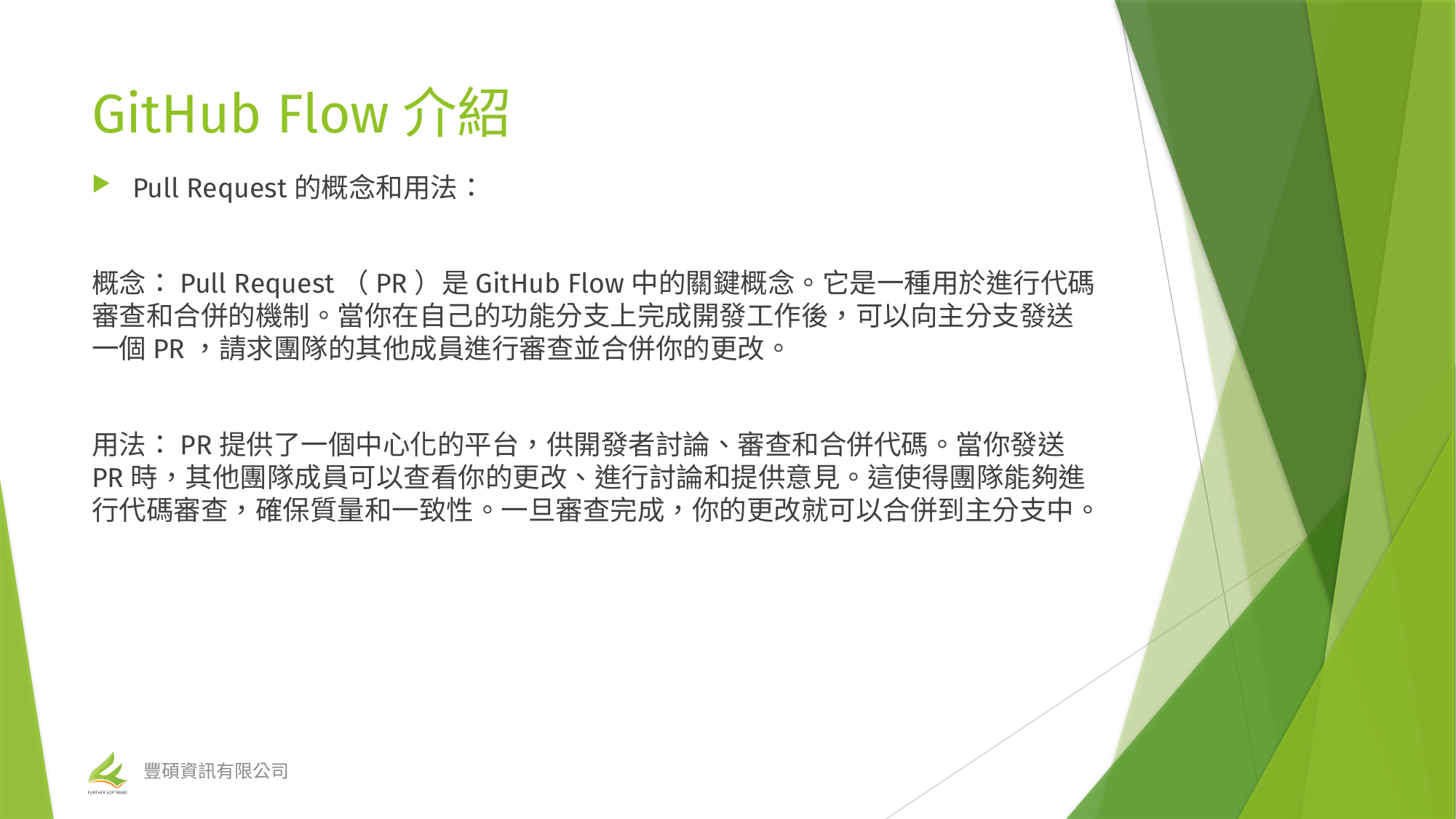

# GitHub Flow介紹
Pull Request的概念和用法：

概念：Pull Request（PR）是GitHub Flow中的關鍵概念。它是一種用於進行代碼審查和合併的機制。當你在自己的功能分支上完成開發工作後，可以向主分支發送一個PR，請求團隊的其他成員進行審查並合併你的更改。

用法：PR提供了一個中心化的平台，供開發者討論、審查和合併代碼。當你發送PR時，其他團隊成員可以查看你的更改、進行討論和提供意見。這使得團隊能夠進行代碼審查，確保質量和一致性。一旦審查完成，你的更改就可以合併到主分支中。
豐碩資訊有限公司